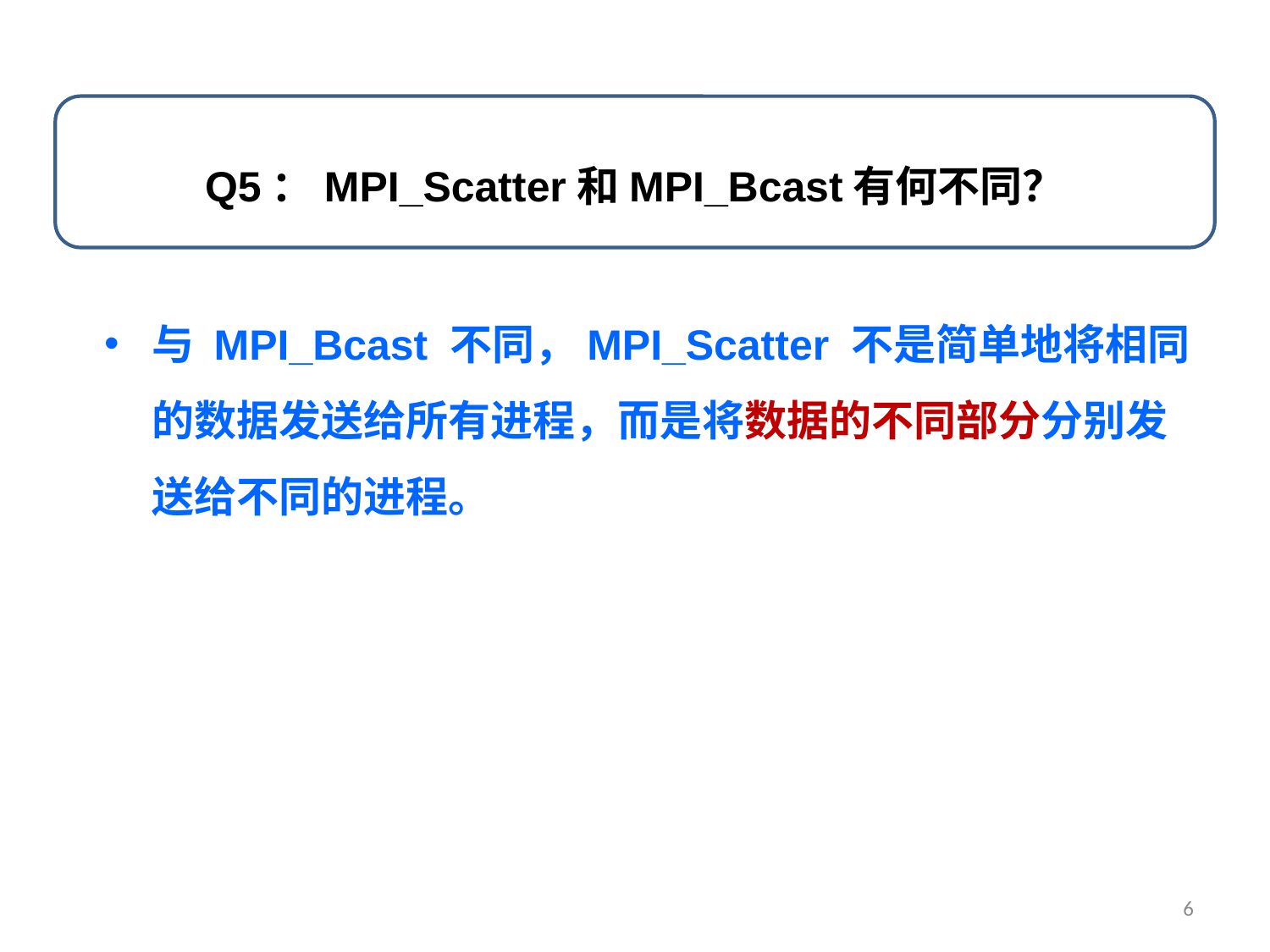

Q5：MPI_Scatter和MPI_Bcast有何不同？
与 MPI_Bcast 不同，MPI_Scatter 不是简单地将相同的数据发送给所有进程，而是将数据的不同部分分别发送给不同的进程。
6